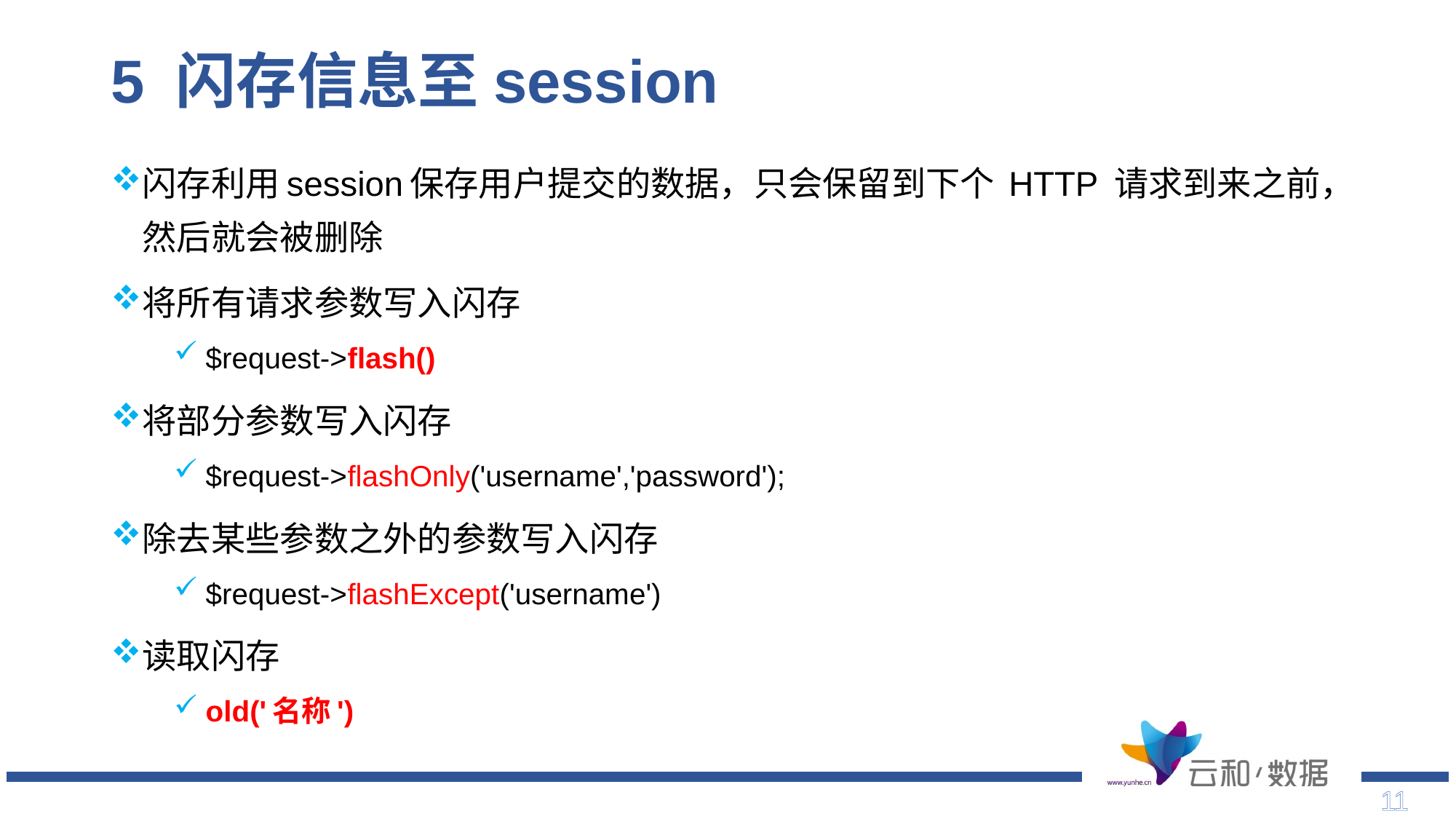

# 5 闪存信息至session
闪存利用session保存用户提交的数据，只会保留到下个 HTTP 请求到来之前，然后就会被删除
将所有请求参数写入闪存
$request->flash()
将部分参数写入闪存
$request->flashOnly('username','password');
除去某些参数之外的参数写入闪存
$request->flashExcept('username')
读取闪存
old('名称')